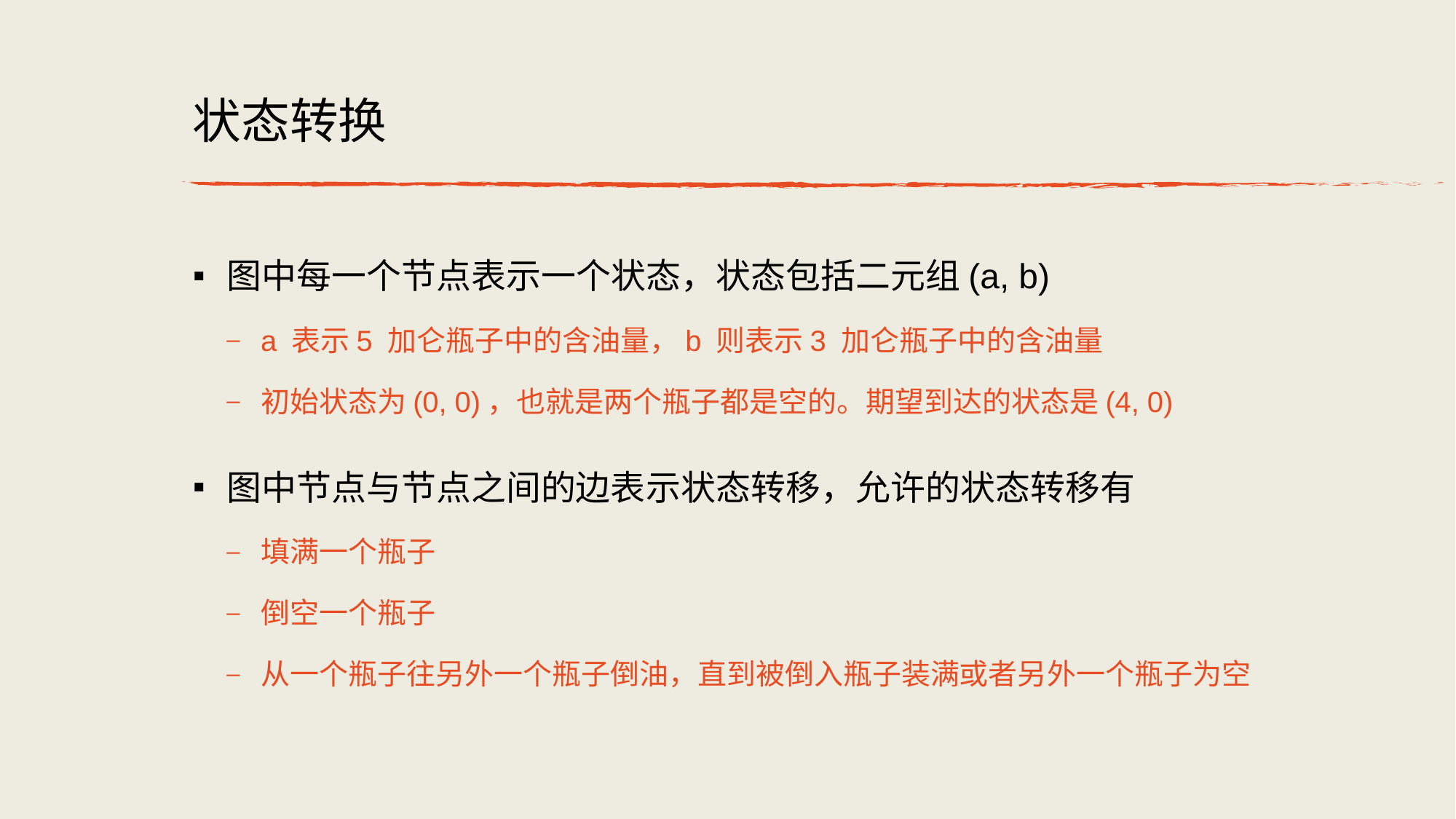

# 状态转换
图中每⼀个节点表⽰⼀个状态，状态包括⼆元组(a, b)
a 表⽰5 加仑瓶⼦中的含油量，b 则表⽰3 加仑瓶⼦中的含油量
初始状态为(0, 0)，也就是两个瓶⼦都是空的。期望到达的状态是(4, 0)
图中节点与节点之间的边表⽰状态转移，允许的状态转移有
填满⼀个瓶⼦
倒空⼀个瓶⼦
从⼀个瓶⼦往另外⼀个瓶⼦倒油，直到被倒⼊瓶⼦装满或者另外⼀个瓶⼦为空